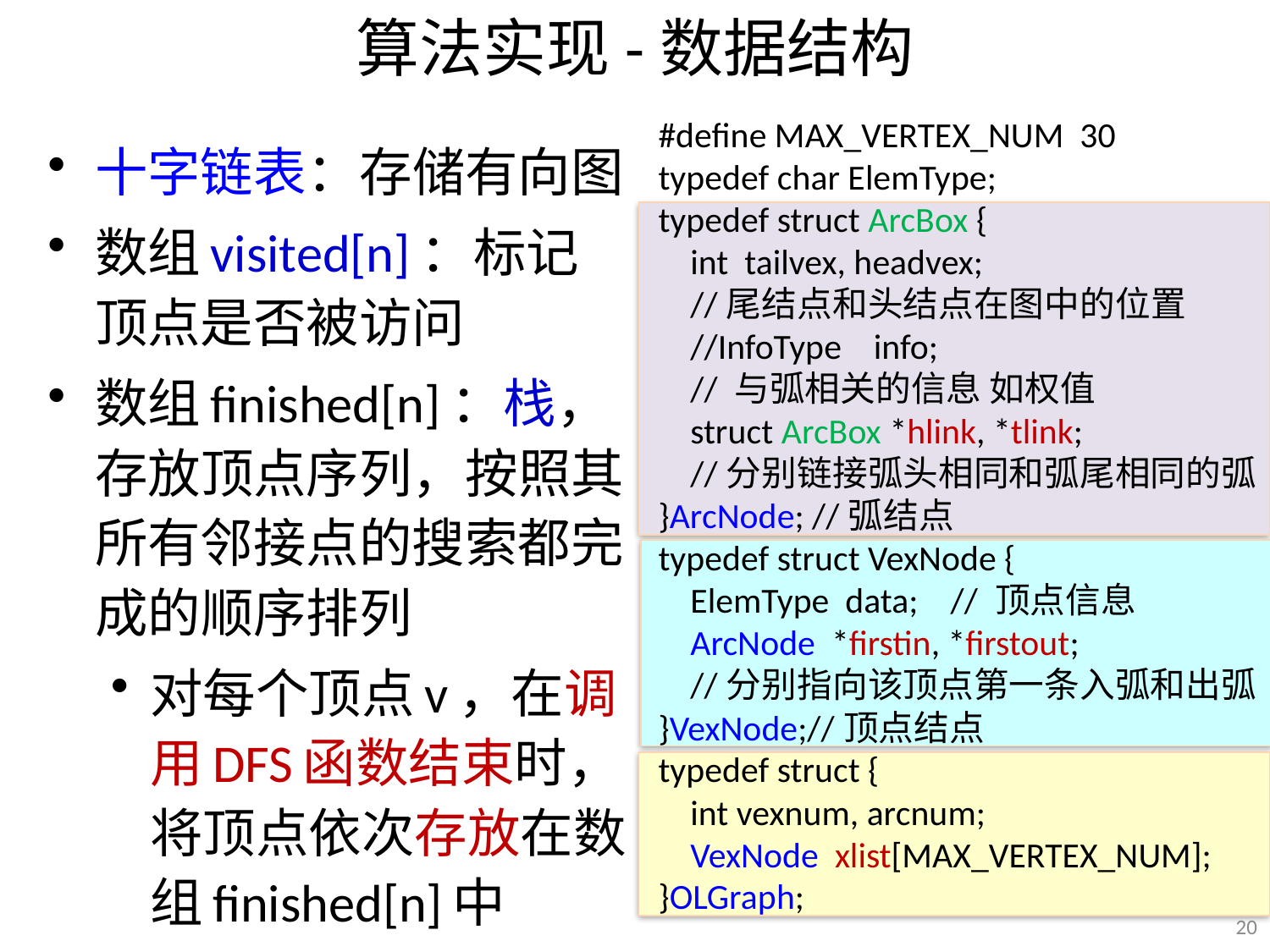

# 算法实现-数据结构
#define MAX_VERTEX_NUM  30
typedef char ElemType;
typedef struct ArcBox {
    int  tailvex, headvex;
    //尾结点和头结点在图中的位置
    //InfoType    info;
    // 与弧相关的信息 如权值
    struct ArcBox *hlink, *tlink;
    //分别链接弧头相同和弧尾相同的弧
}ArcNode; //弧结点
typedef struct VexNode {
    ElemType  data;    // 顶点信息
    ArcNode  *firstin, *firstout;
    //分别指向该顶点第一条入弧和出弧
}VexNode;//顶点结点
typedef struct {
    int vexnum, arcnum;
    VexNode  xlist[MAX_VERTEX_NUM];
}OLGraph;
十字链表：存储有向图
数组visited[n]：标记顶点是否被访问
数组finished[n]：栈，存放顶点序列，按照其所有邻接点的搜索都完成的顺序排列
对每个顶点v，在调用DFS函数结束时，将顶点依次存放在数组finished[n]中

20